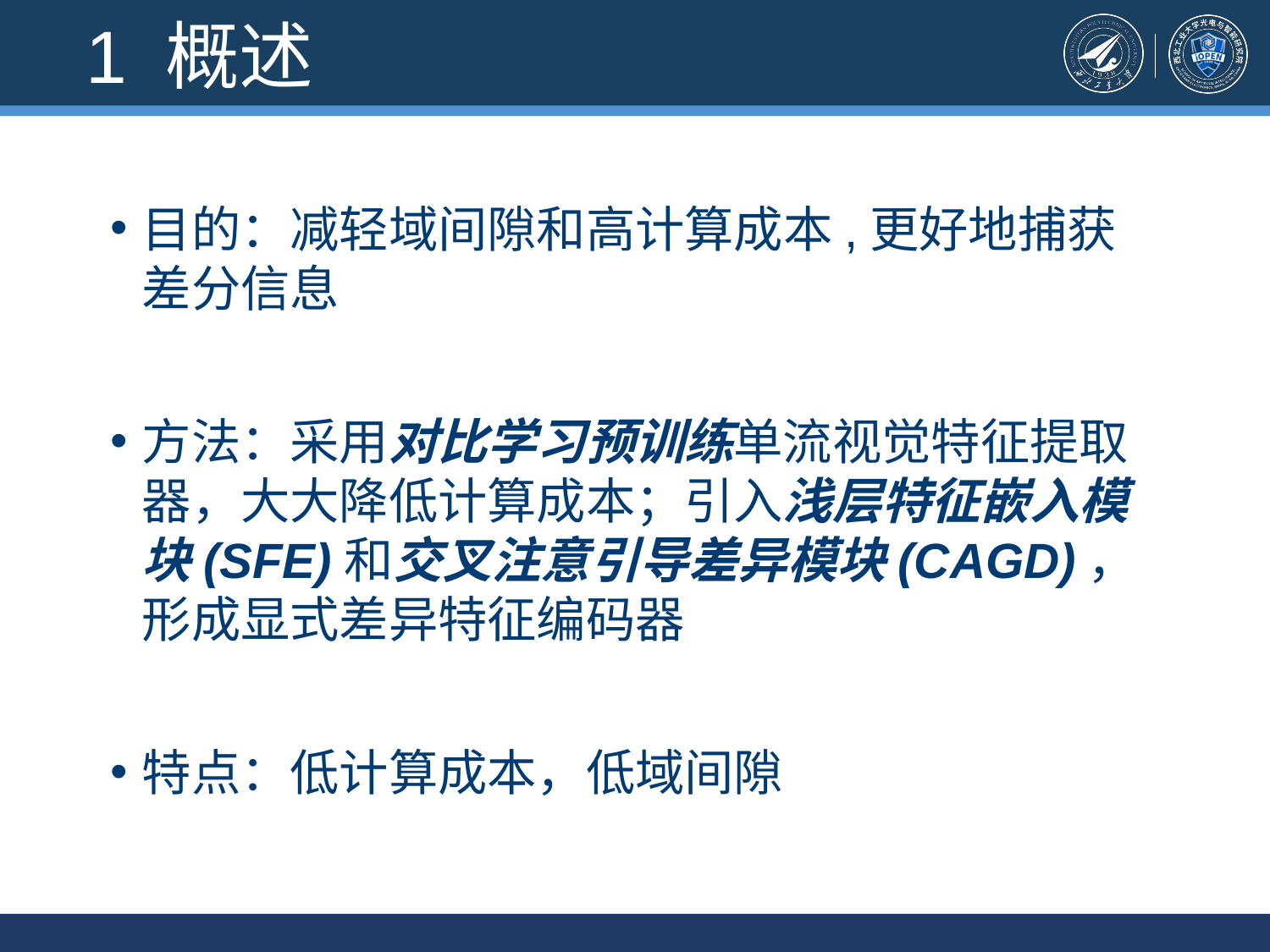

1 概述
目的：减轻域间隙和高计算成本,更好地捕获差分信息

方法：采用对比学习预训练单流视觉特征提取器，大大降低计算成本；引入浅层特征嵌入模块(SFE)和交叉注意引导差异模块(CAGD)，形成显式差异特征编码器

特点：低计算成本，低域间隙